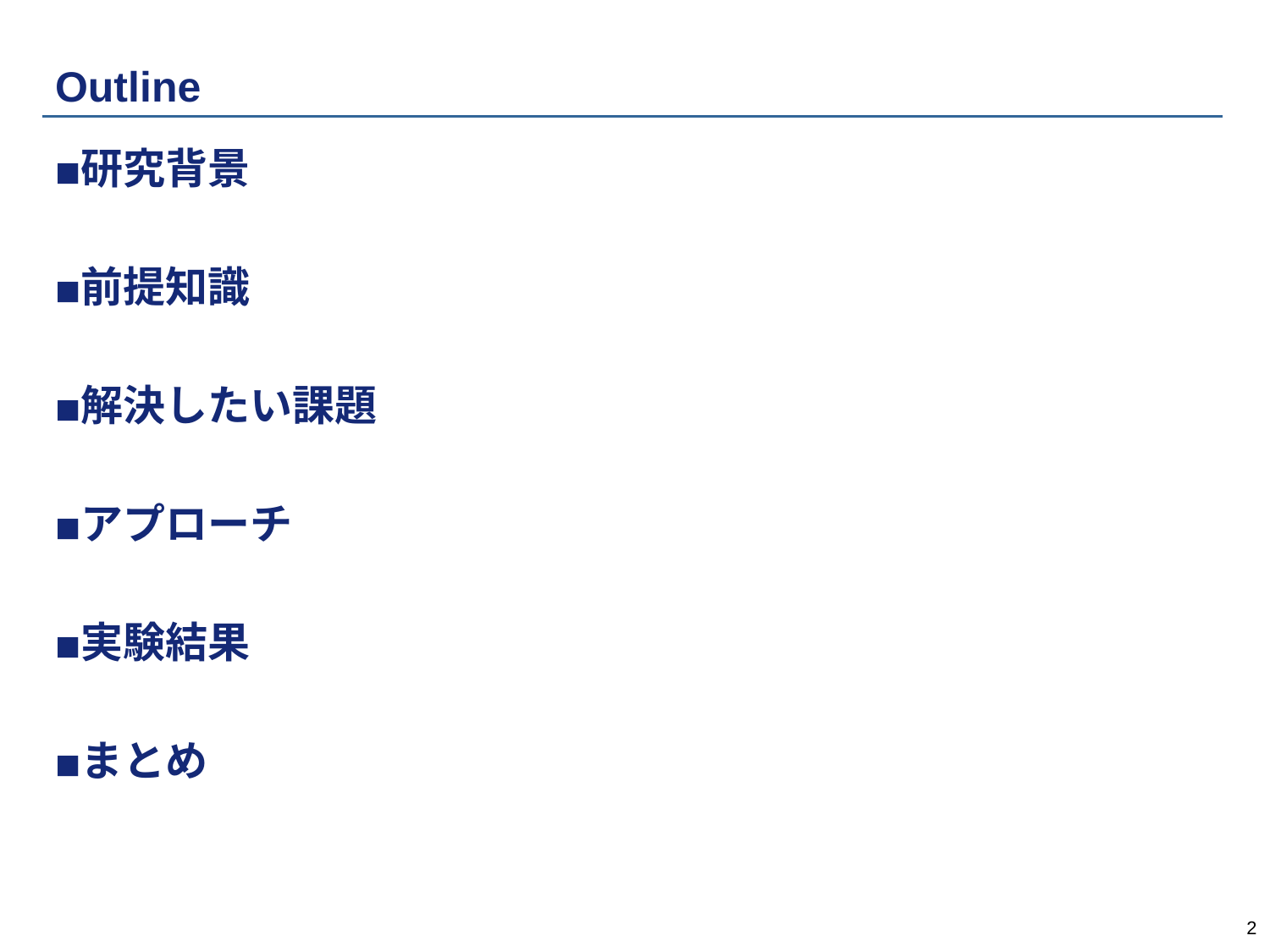

# Outline
研究背景

前提知識

解決したい課題

アプローチ

実験結果

まとめ

2